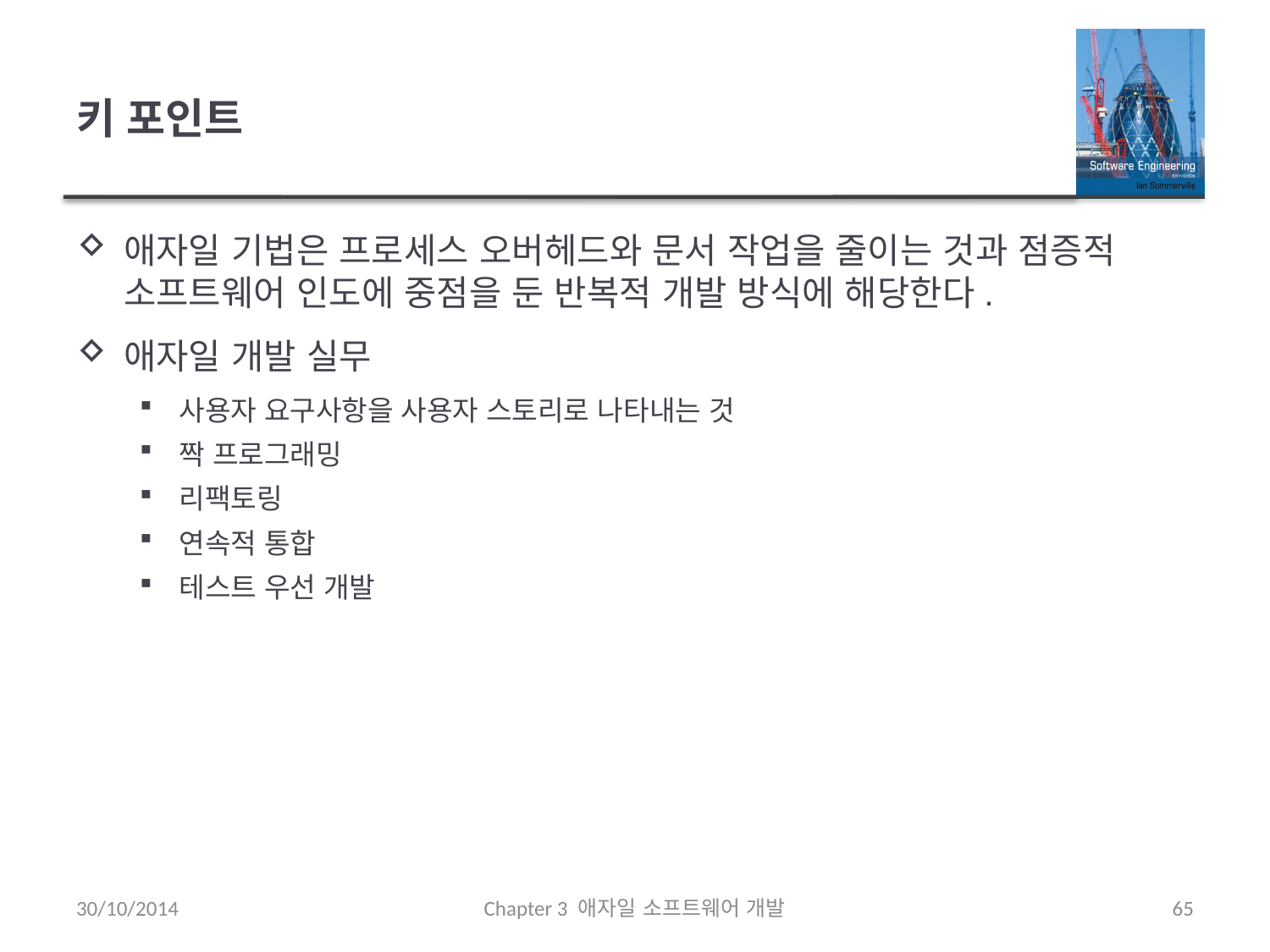

# 키 포인트
애자일 기법은 프로세스 오버헤드와 문서 작업을 줄이는 것과 점증적 소프트웨어 인도에 중점을 둔 반복적 개발 방식에 해당한다.
애자일 개발 실무
사용자 요구사항을 사용자 스토리로 나타내는 것
짝 프로그래밍
리팩토링
연속적 통합
테스트 우선 개발

30/10/2014
Chapter 3 애자일 소프트웨어 개발
65